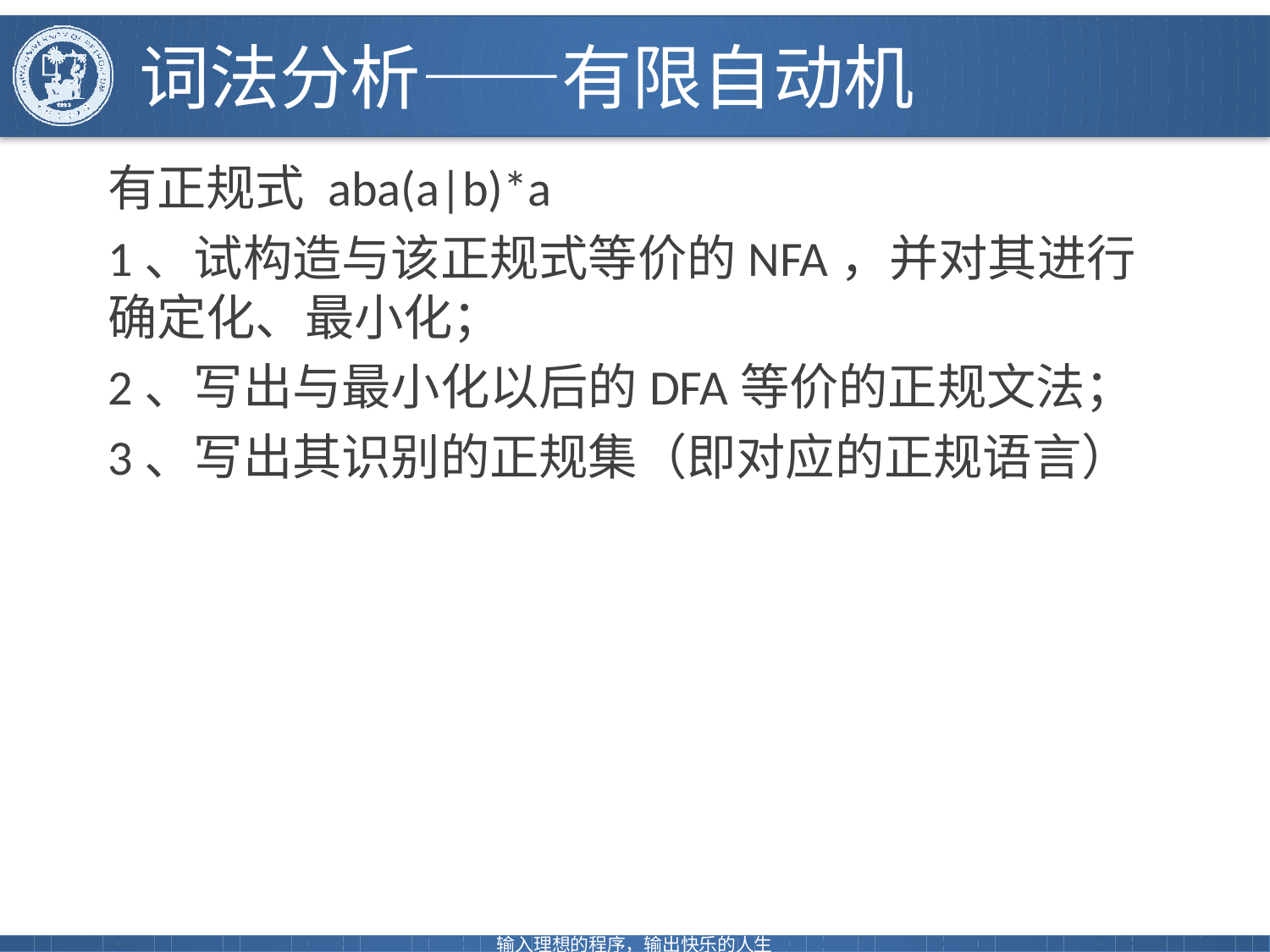

# 词法分析——有限自动机
有正规式 aba(a|b)*a
1、试构造与该正规式等价的NFA，并对其进行确定化、最小化；
2、写出与最小化以后的DFA等价的正规文法；
3、写出其识别的正规集（即对应的正规语言）